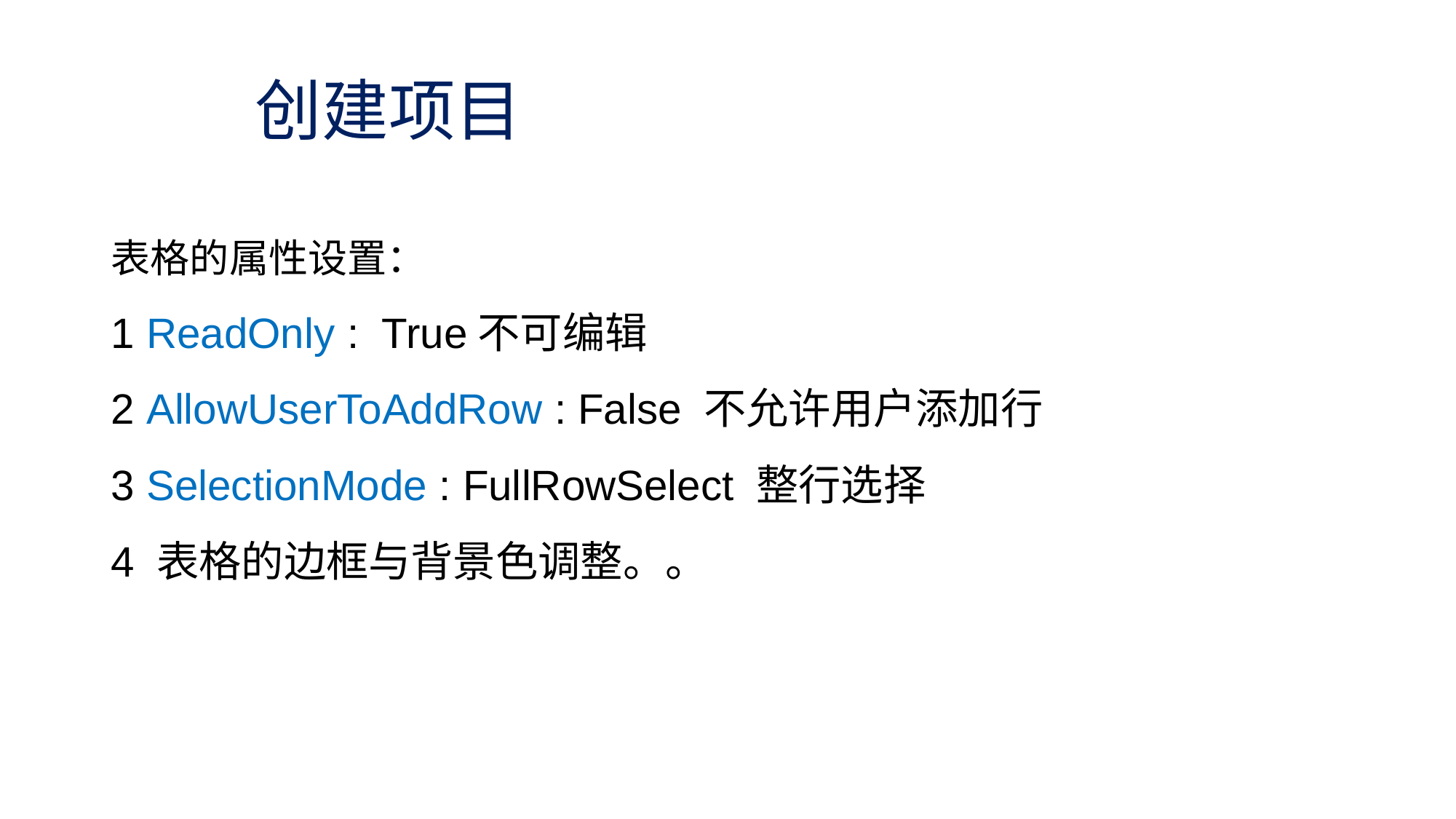

# 创建项目
表格的属性设置：
1 ReadOnly :  True不可编辑
2 AllowUserToAddRow : False 不允许用户添加行
3 SelectionMode : FullRowSelect 整行选择
4 表格的边框与背景色调整。。